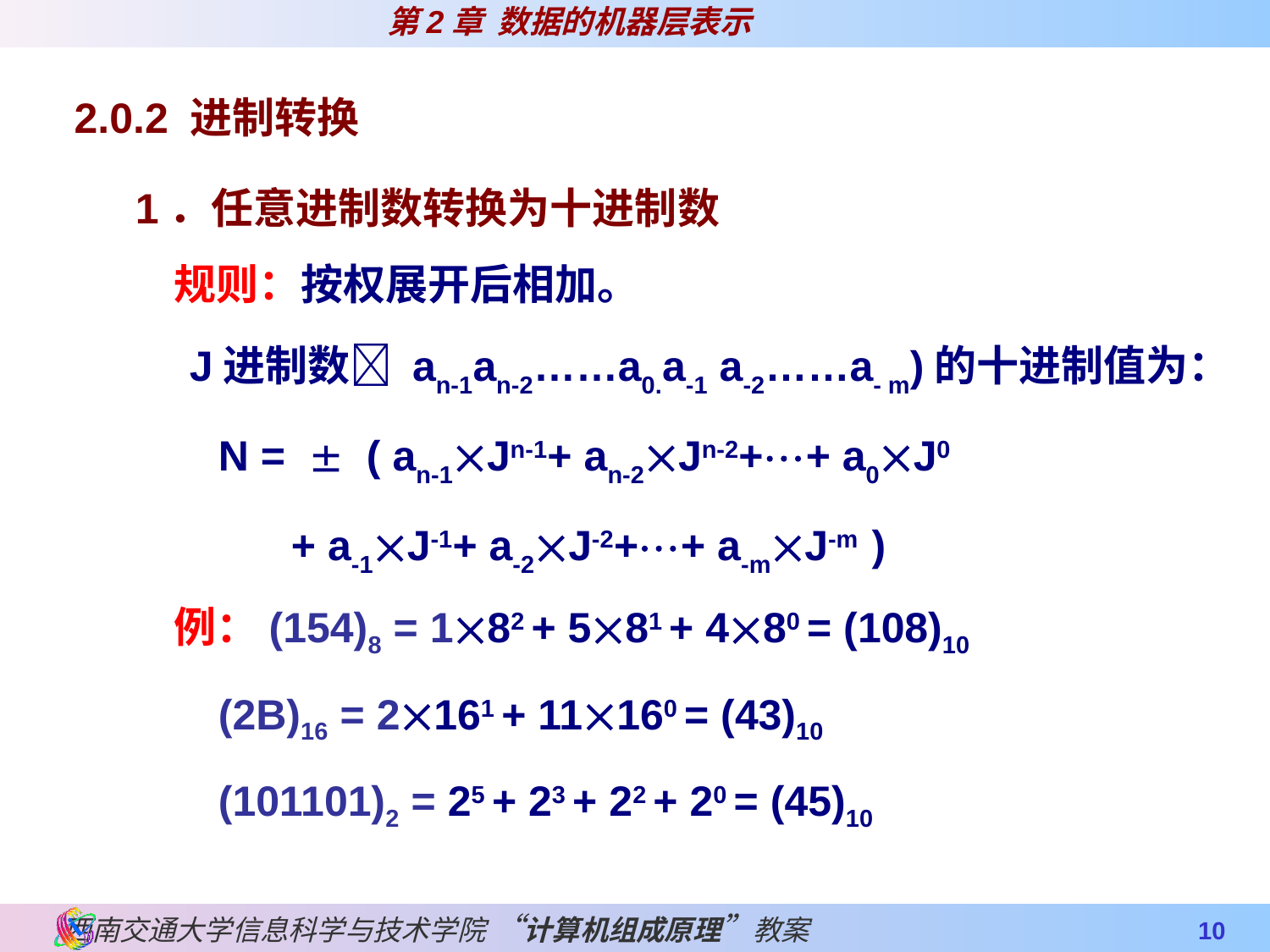

2.0.2 进制转换
1．任意进制数转换为十进制数
   规则：按权展开后相加。
	  J进制数± an-1an-2……a0.a-1 a-2……a- m)的十进制值为：
       N =  ±  ( an-1×Jn-1+ an-2×Jn-2+…+ a0×J0
                       + a-1×J-1+ a-2×J-2+…+ a-m×J-m  )
   例：(154)8 = 1×82 + 5×81 + 4×80 = (108)10
       (2B)16 = 2×161 + 11×160 = (43)10
       (101101)2 = 25 + 23 + 22 + 20 = (45)10